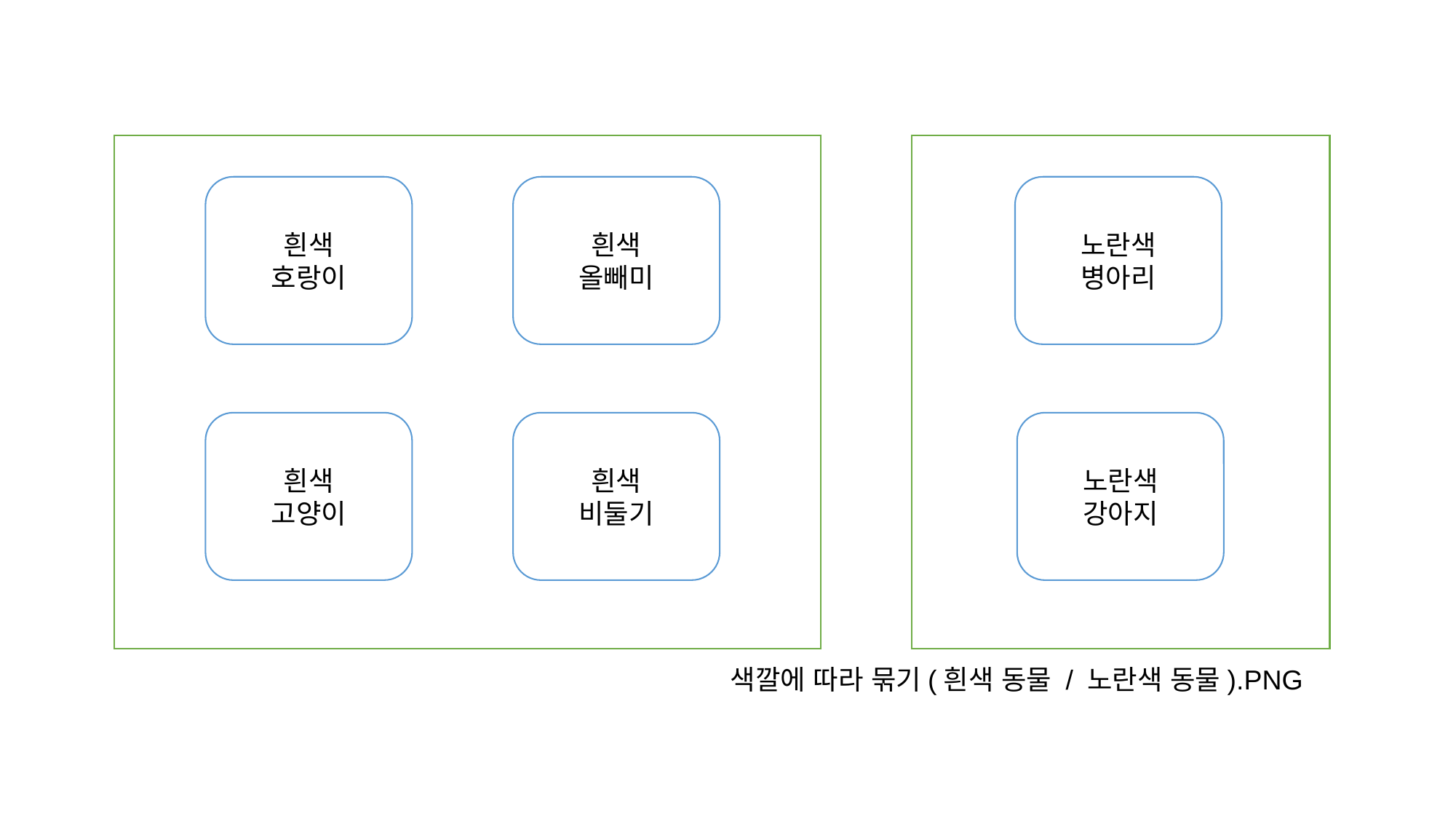

흰색
호랑이
흰색
올빼미
노란색
병아리
흰색
고양이
흰색
비둘기
노란색
강아지
색깔에 따라 묶기(흰색 동물 / 노란색 동물).PNG